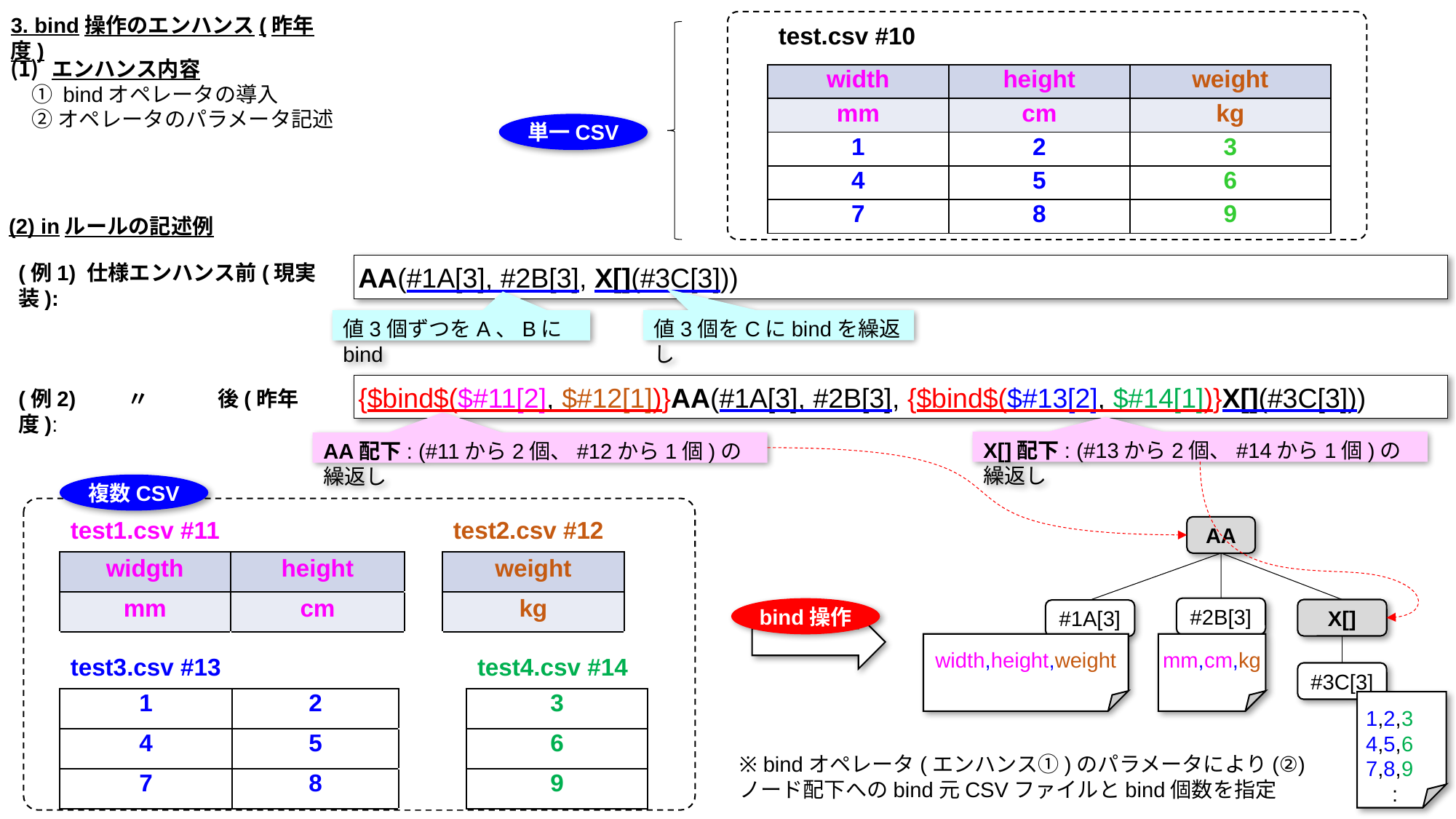

3. bind操作のエンハンス(昨年度)

| test.csv #10 |  |  |
| --- | --- | --- |
| width | height | weight |
| mm | cm | kg |
| 1 | 2 | 3 |
| 4 | 5 | 6 |
| 7 | 8 | 9 |
エンハンス内容
　① bindオペレータの導入
　② オペレータのパラメータ記述
単一CSV
(2) inルールの記述例
(例1) 仕様エンハンス前(現実装):
AA(#1A[3], #2B[3], X[](#3C[3]))
値3個をCにbindを繰返し
値3個ずつをA、Bにbind
{$bind$($#11[2], $#12[1])}AA(#1A[3], #2B[3], {$bind$($#13[2], $#14[1])}X[](#3C[3]))
(例2)	〃　　　 後(昨年度):
X[]配下: (#13から2個、#14から1個)の繰返し
AA配下: (#11から2個、#12から1個)の繰返し
複数CSV

| test1.csv #11 |  |  | test2.csv #12 |
| --- | --- | --- | --- |
| widgth | height |  | weight |
| mm | cm |  | kg |
|  |  |  |  |
AA

#2B[3]
bind操作
X[]
#1A[3]
width,height,weight

mm,cm,kg

| test3.csv #13 |  |  | test4.csv #14 |
| --- | --- | --- | --- |
| 1 | 2 |  | 3 |
| 4 | 5 |  | 6 |
| 7 | 8 |  | 9 |
#3C[3]
1,2,3
4,5,6
7,8,9
　:

※ bindオペレータ(エンハンス①)のパラメータにより(②)
ノード配下へのbind元CSVファイルとbind個数を指定